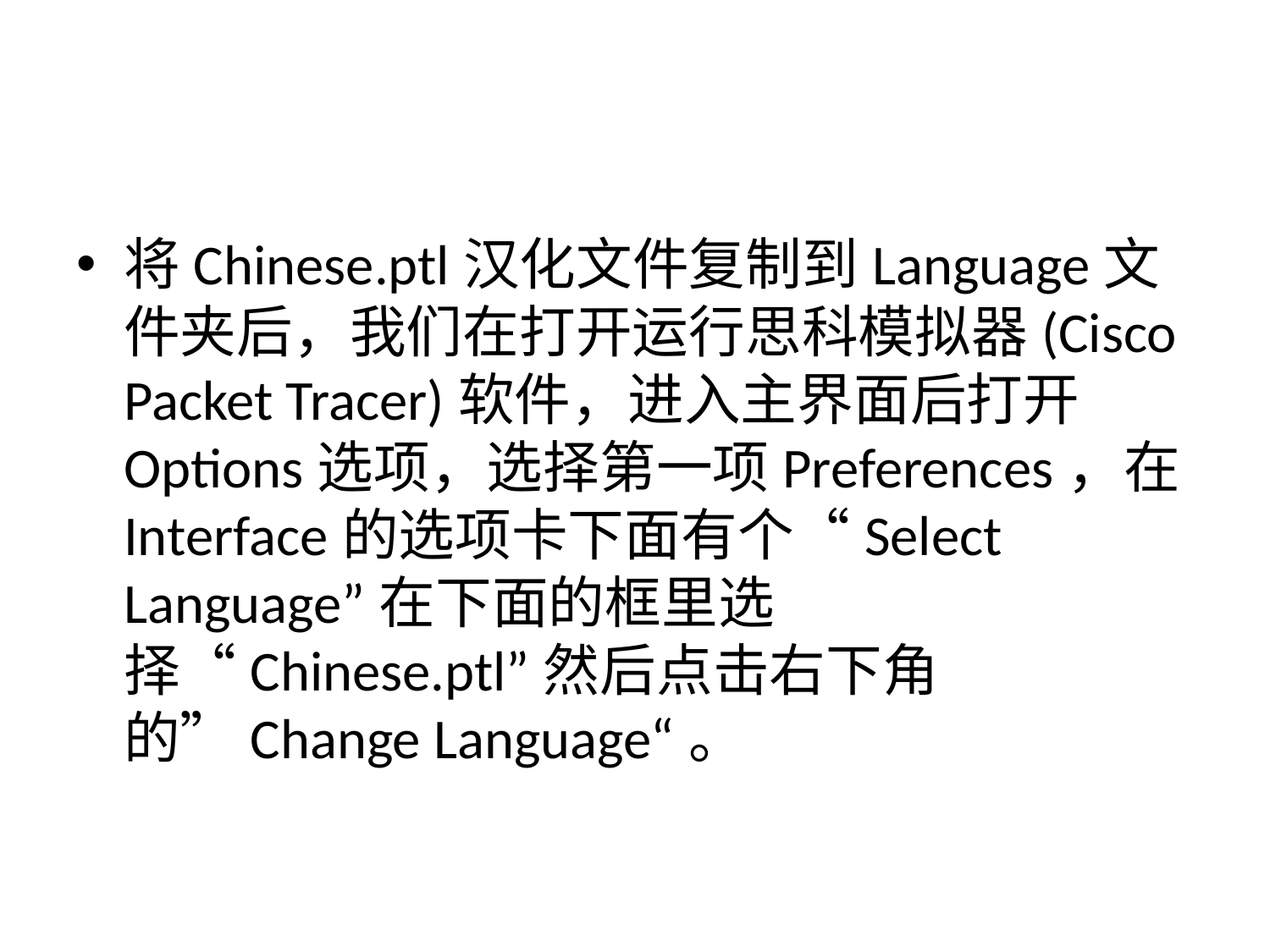

#
将Chinese.ptl汉化文件复制到Language文件夹后，我们在打开运行思科模拟器(Cisco Packet Tracer)软件，进入主界面后打开Options选项，选择第一项Preferences，在Interface的选项卡下面有个“Select Language”在下面的框里选择“Chinese.ptl”然后点击右下角的”Change Language“。